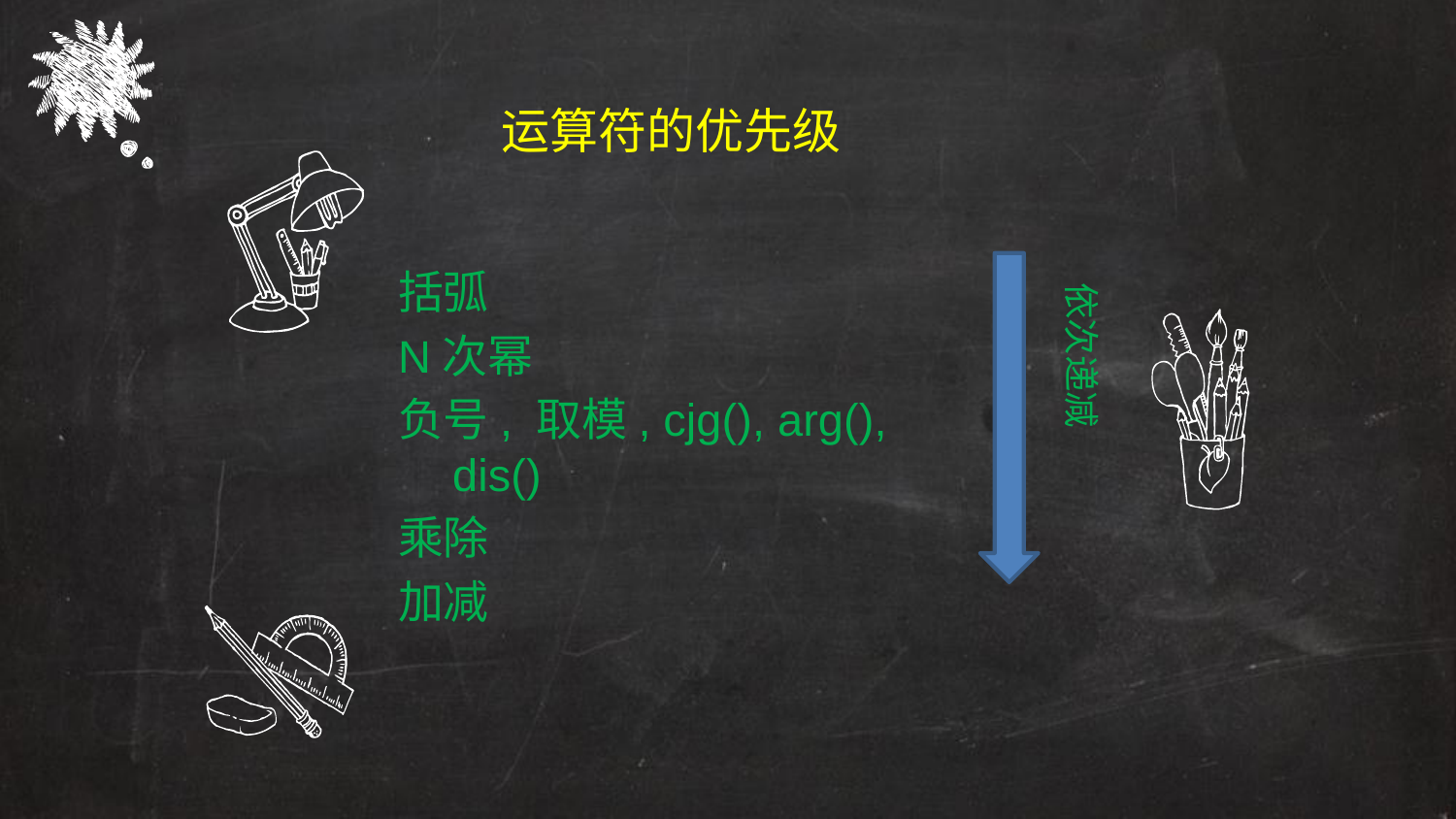

运算符的优先级

括弧
N次幂
负号, 取模, cjg(), arg(), dis()
乘除
加减
依次递减